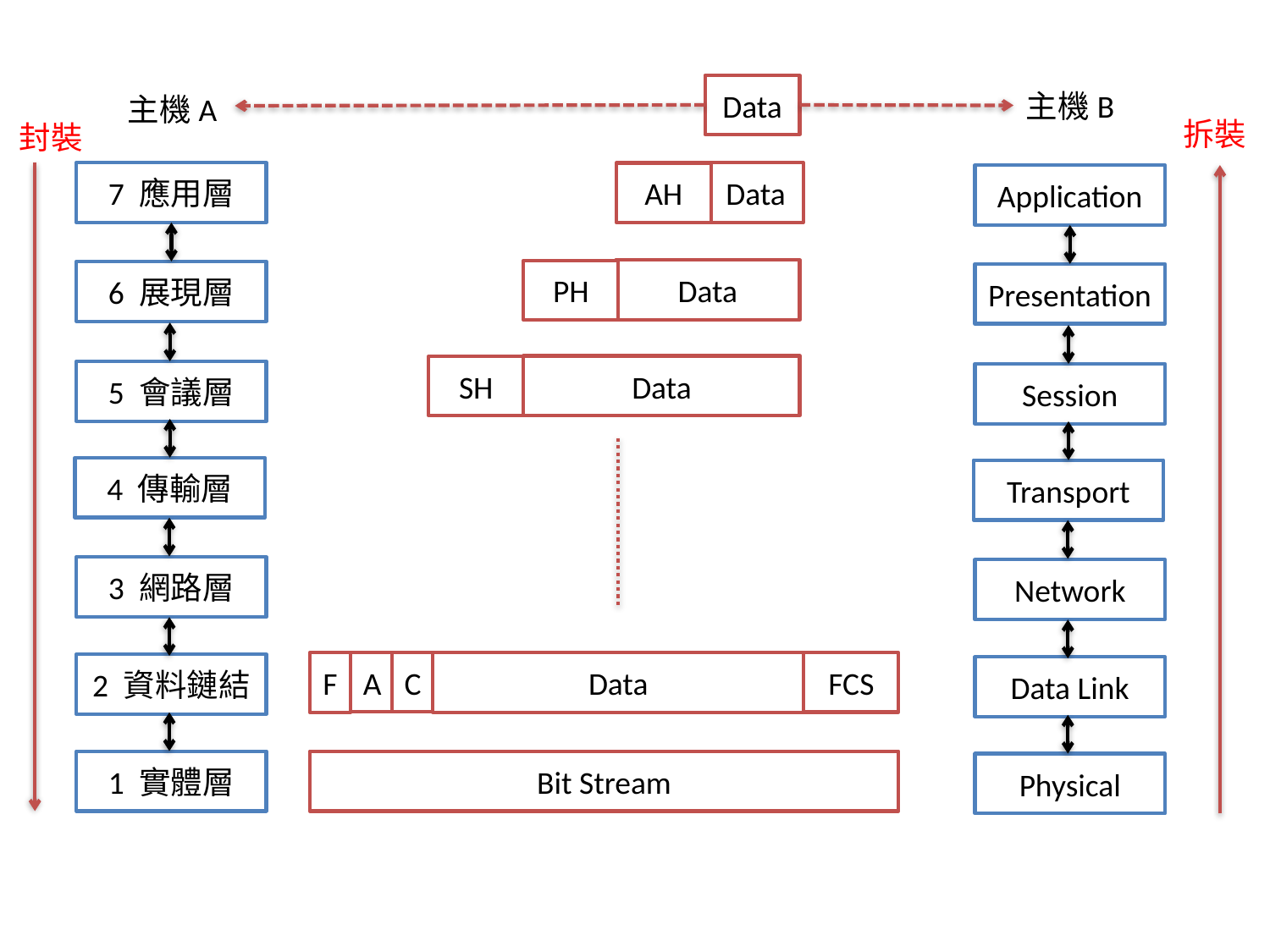

Data
主機B
主機A
拆裝
封裝
7 應用層
Data
AH
Application
Data
PH
6 展現層
Presentation
Data
SH
5 會議層
Session
4 傳輸層
Transport
3 網路層
Network
A
C
Data
FCS
F
2 資料鏈結
Data Link
1 實體層
Bit Stream
Physical